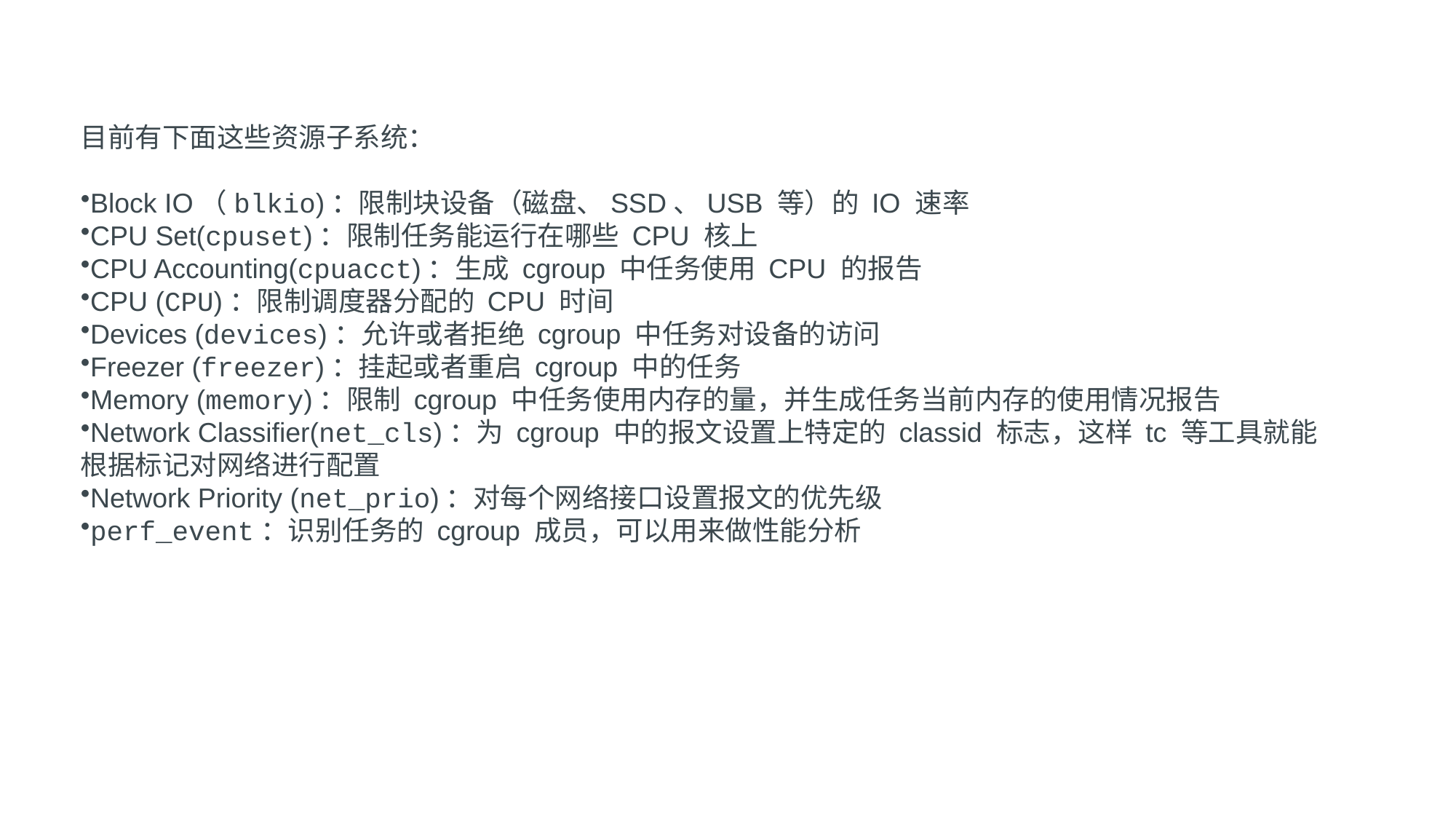

目前有下面这些资源子系统：

Block IO（blkio)：限制块设备（磁盘、SSD、USB 等）的 IO 速率
CPU Set(cpuset)：限制任务能运行在哪些 CPU 核上
CPU Accounting(cpuacct)：生成 cgroup 中任务使用 CPU 的报告
CPU (CPU)：限制调度器分配的 CPU 时间
Devices (devices)：允许或者拒绝 cgroup 中任务对设备的访问
Freezer (freezer)：挂起或者重启 cgroup 中的任务
Memory (memory)：限制 cgroup 中任务使用内存的量，并生成任务当前内存的使用情况报告
Network Classifier(net_cls)：为 cgroup 中的报文设置上特定的 classid 标志，这样 tc 等工具就能根据标记对网络进行配置
Network Priority (net_prio)：对每个网络接口设置报文的优先级
perf_event：识别任务的 cgroup 成员，可以用来做性能分析